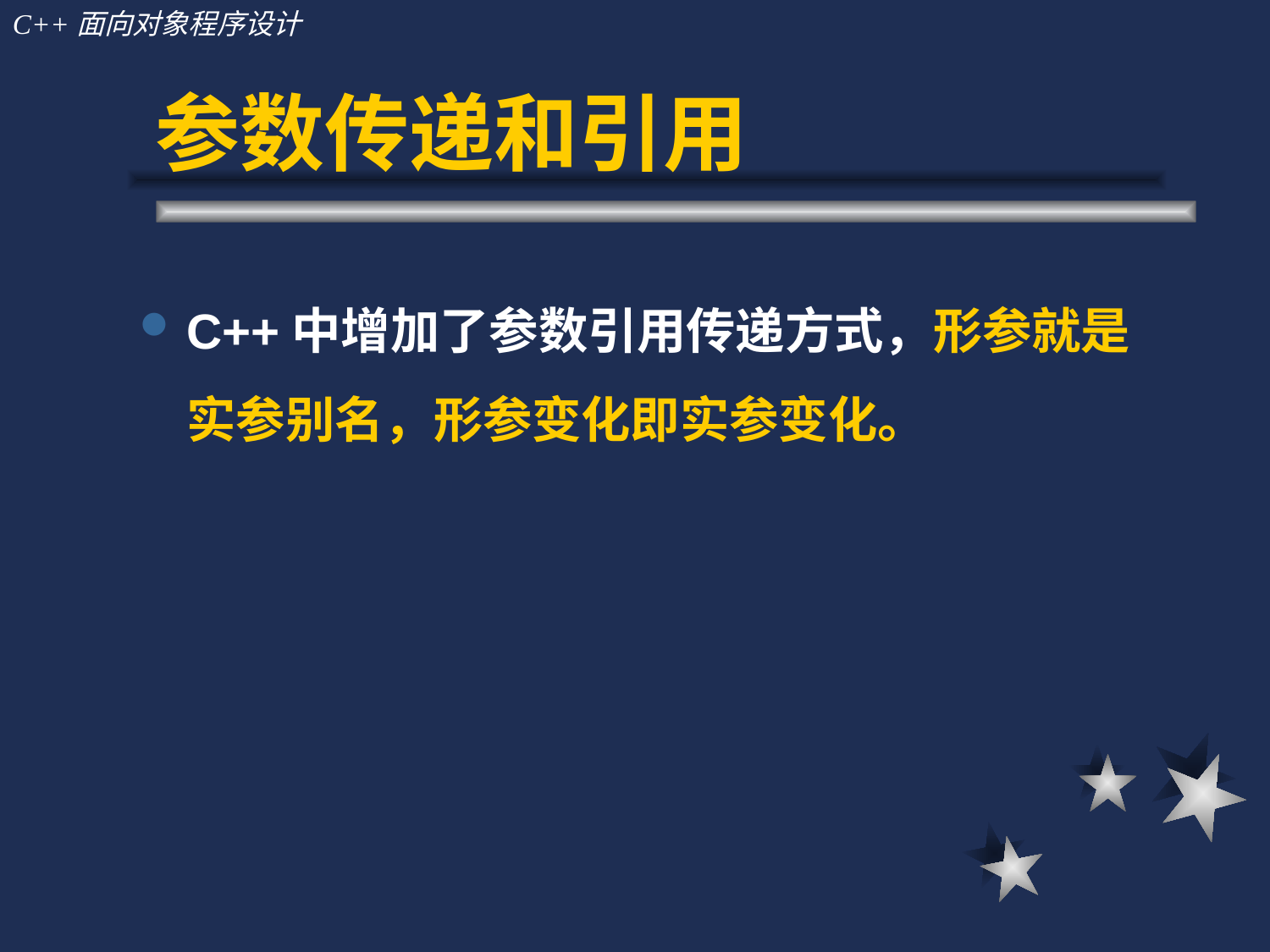

# 参数传递和引用
C++中增加了参数引用传递方式，形参就是实参别名，形参变化即实参变化。